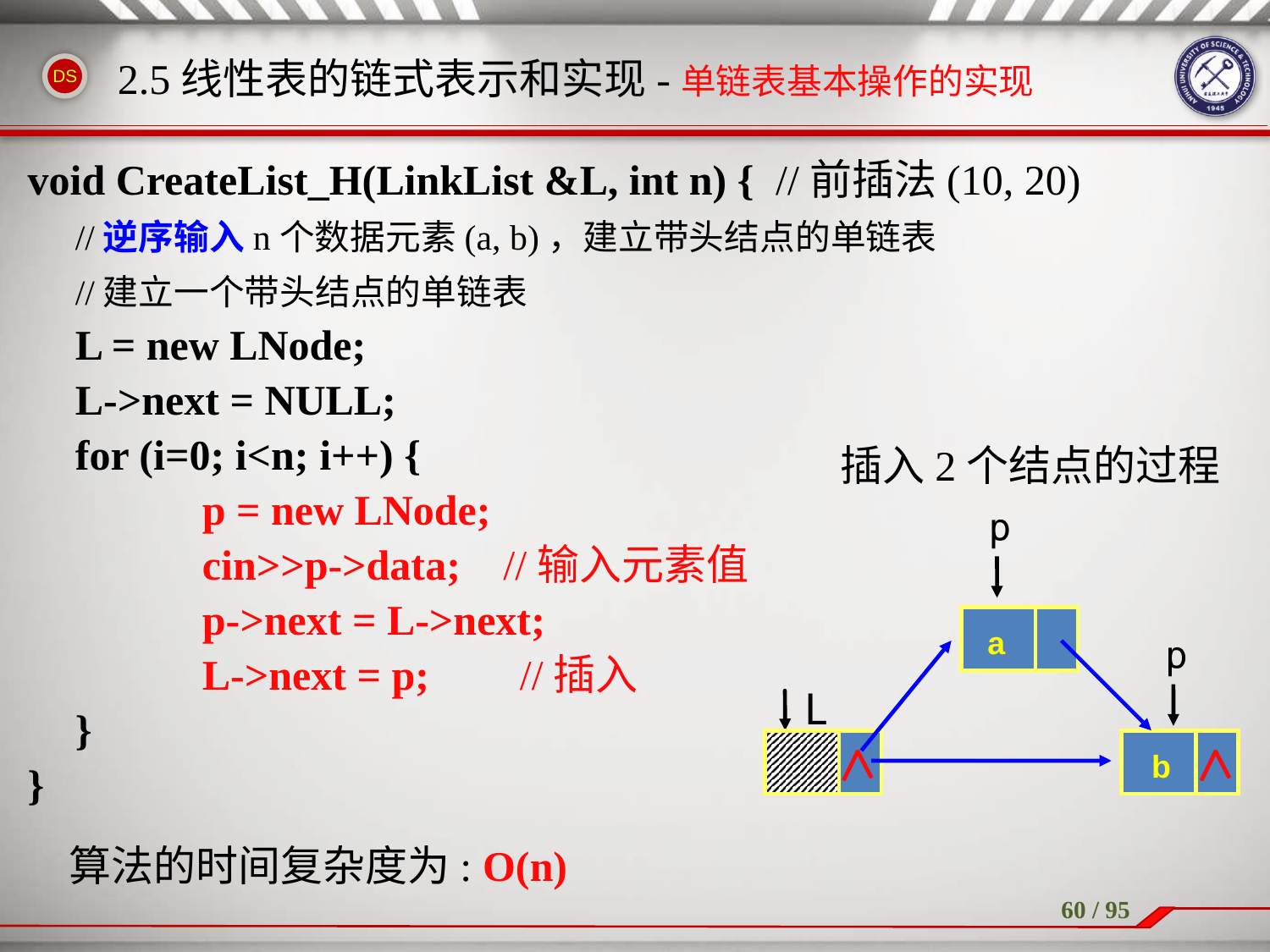

# 2.5线性表的链式表示和实现-单链表基本操作的实现
void CreateList_H(LinkList &L, int n) {  //前插法(10, 20)
	//逆序输入n个数据元素(a, b)，建立带头结点的单链表
	//建立一个带头结点的单链表
	L = new LNode;
	L->next = NULL;
	for (i=0; i<n; i++) {
    		p = new LNode;
    		cin>>p->data;    //输入元素值
    		p->next = L->next;
		L->next = p;  	      //插入
	}
}
插入2个结点的过程
p

a
p

L

b

算法的时间复杂度为: O(n)